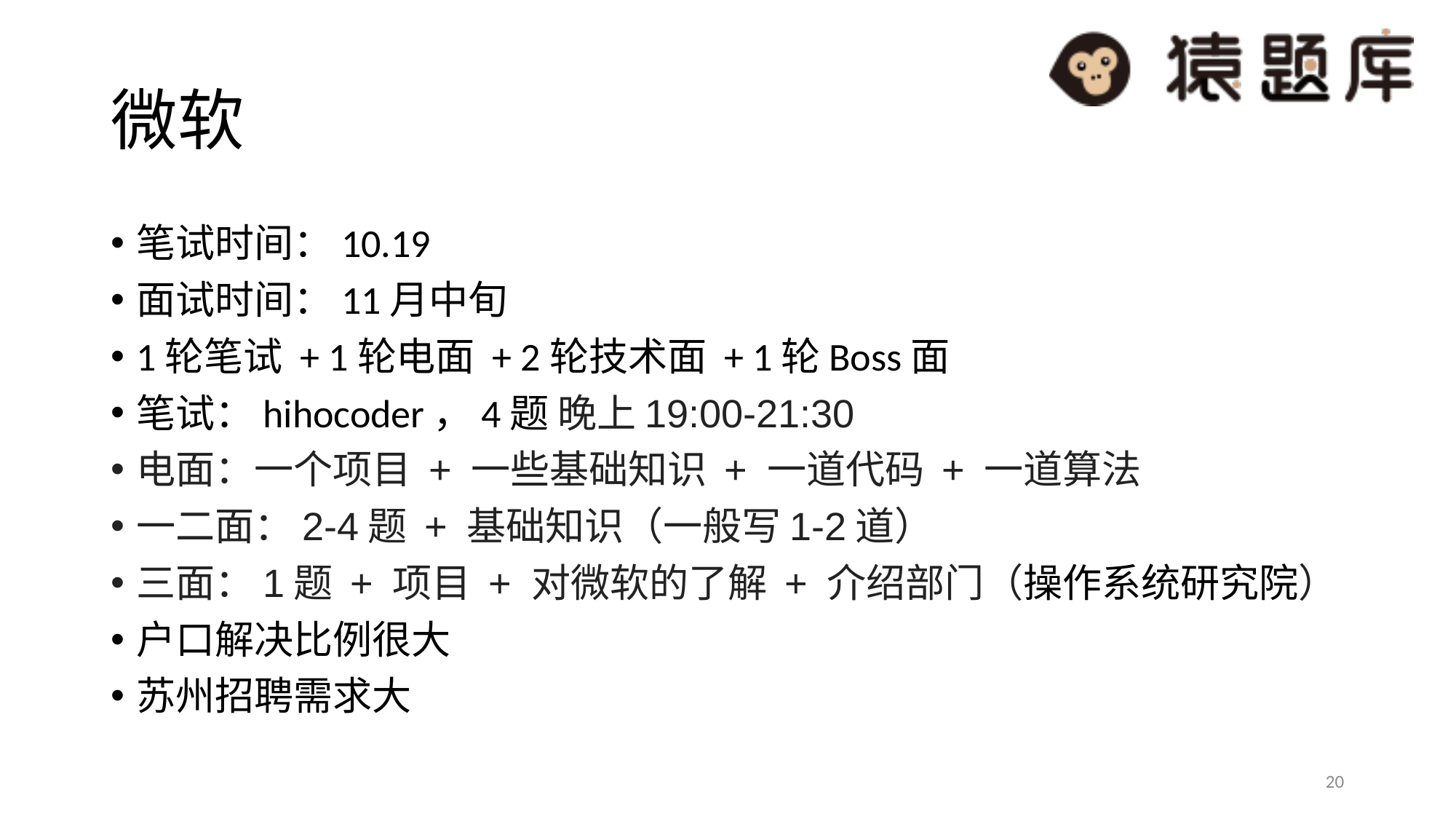

# 微软
笔试时间：10.19
面试时间：11月中旬
1轮笔试 + 1轮电面 + 2轮技术面 + 1轮Boss面
笔试：hihocoder，4题 晚上19:00-21:30
电面：一个项目 + 一些基础知识 + 一道代码 + 一道算法
一二面：2-4题 + 基础知识（一般写1-2道）
三面：1题 + 项目 + 对微软的了解 + 介绍部门（操作系统研究院）
户口解决比例很大
苏州招聘需求大

20